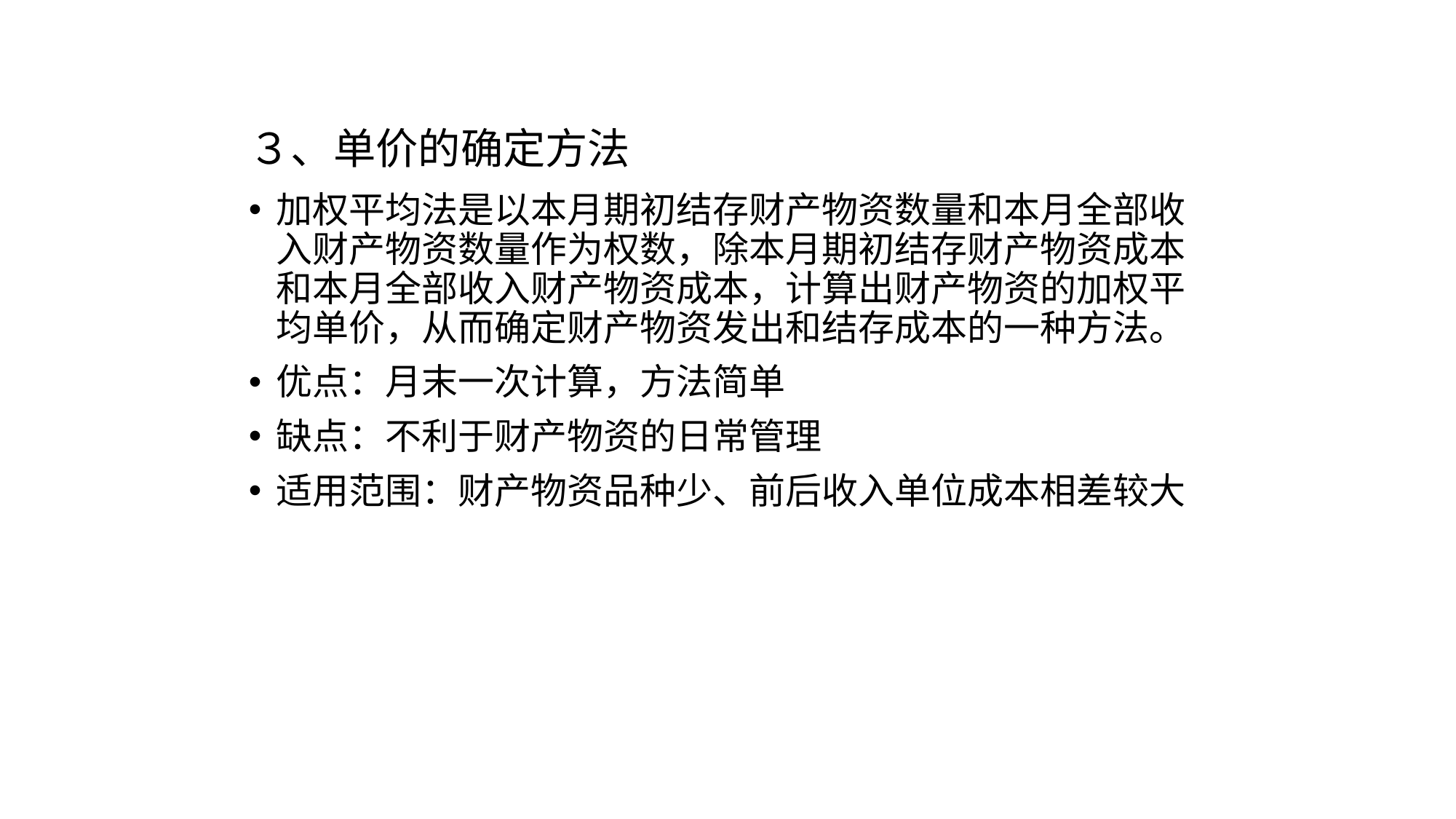

# ３、单价的确定方法
加权平均法是以本月期初结存财产物资数量和本月全部收入财产物资数量作为权数，除本月期初结存财产物资成本和本月全部收入财产物资成本，计算出财产物资的加权平均单价，从而确定财产物资发出和结存成本的一种方法。
优点：月末一次计算，方法简单
缺点：不利于财产物资的日常管理
适用范围：财产物资品种少、前后收入单位成本相差较大